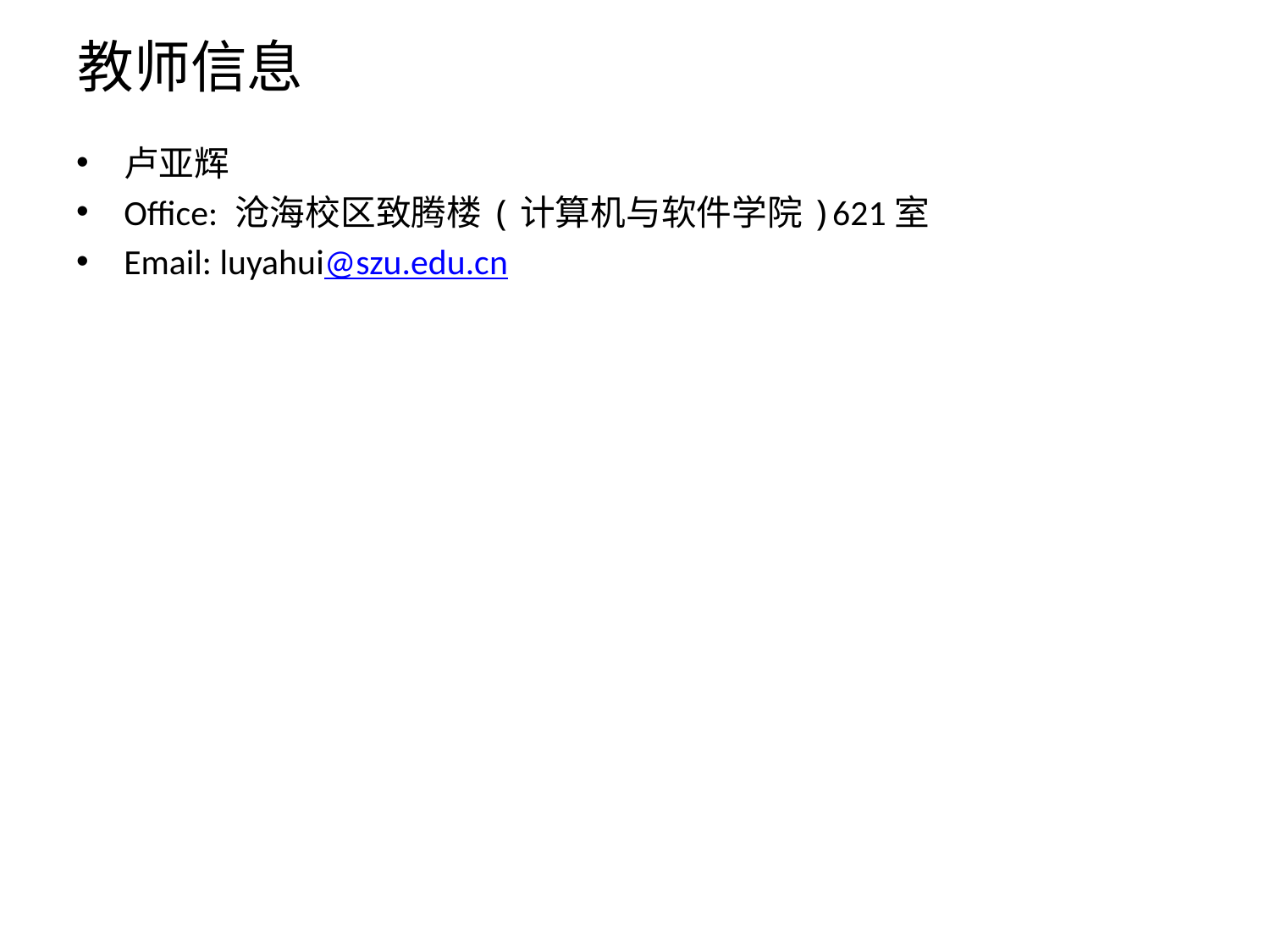

# 教师信息
卢亚辉
Office: 沧海校区致腾楼(计算机与软件学院)621室
Email: luyahui@szu.edu.cn

2